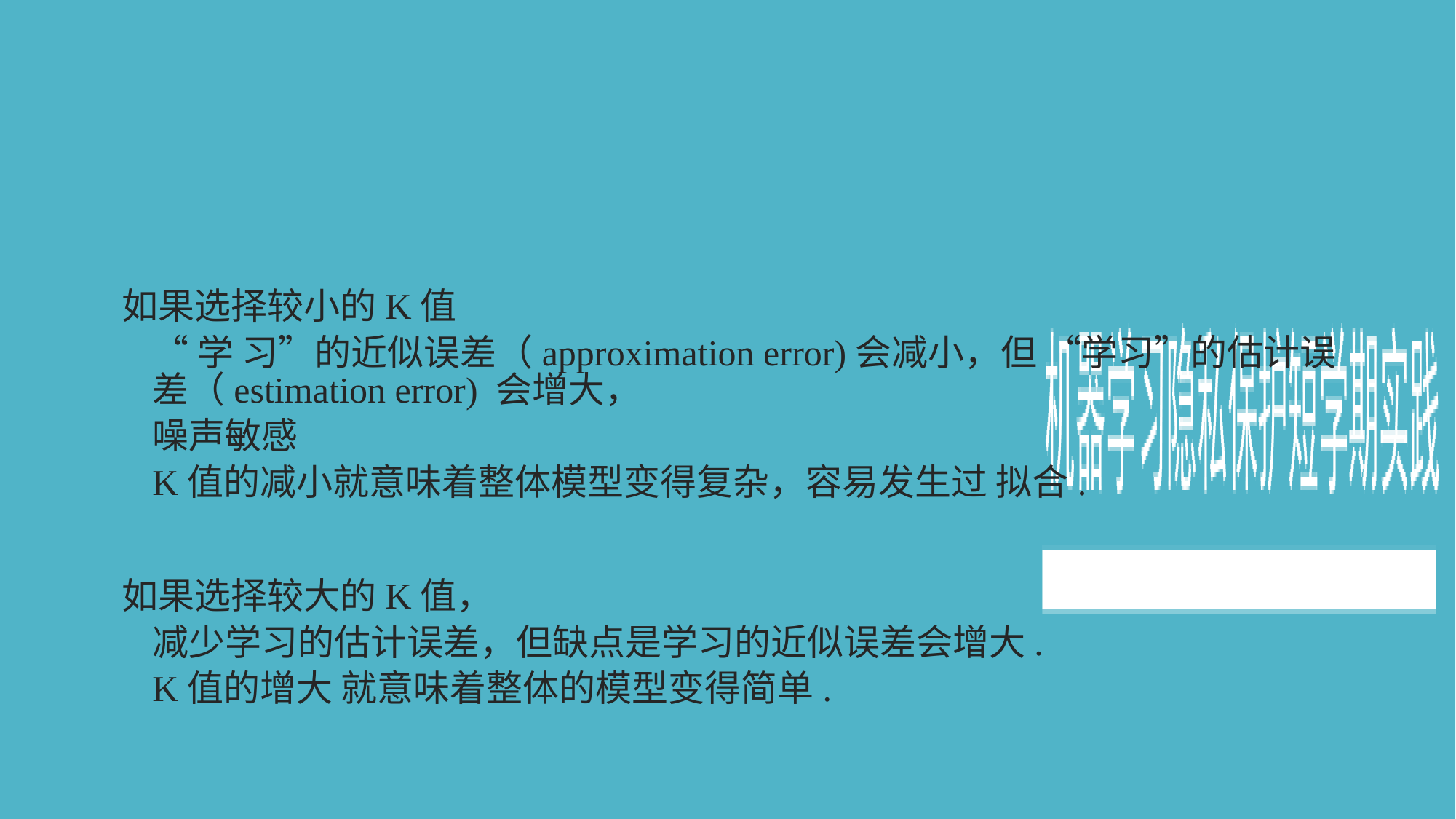

# K值的选择
如果选择较小的K值
“学 习”的近似误差（approximation error)会减小，但 “学习”的估计误差（estimation error) 会增大，
噪声敏感
K值的减小就意味着整体模型变得复杂，容易发生过 拟合.

如果选择较大的K值，
减少学习的估计误差，但缺点是学习的近似误差会增大.
K值的增大 就意味着整体的模型变得简单.